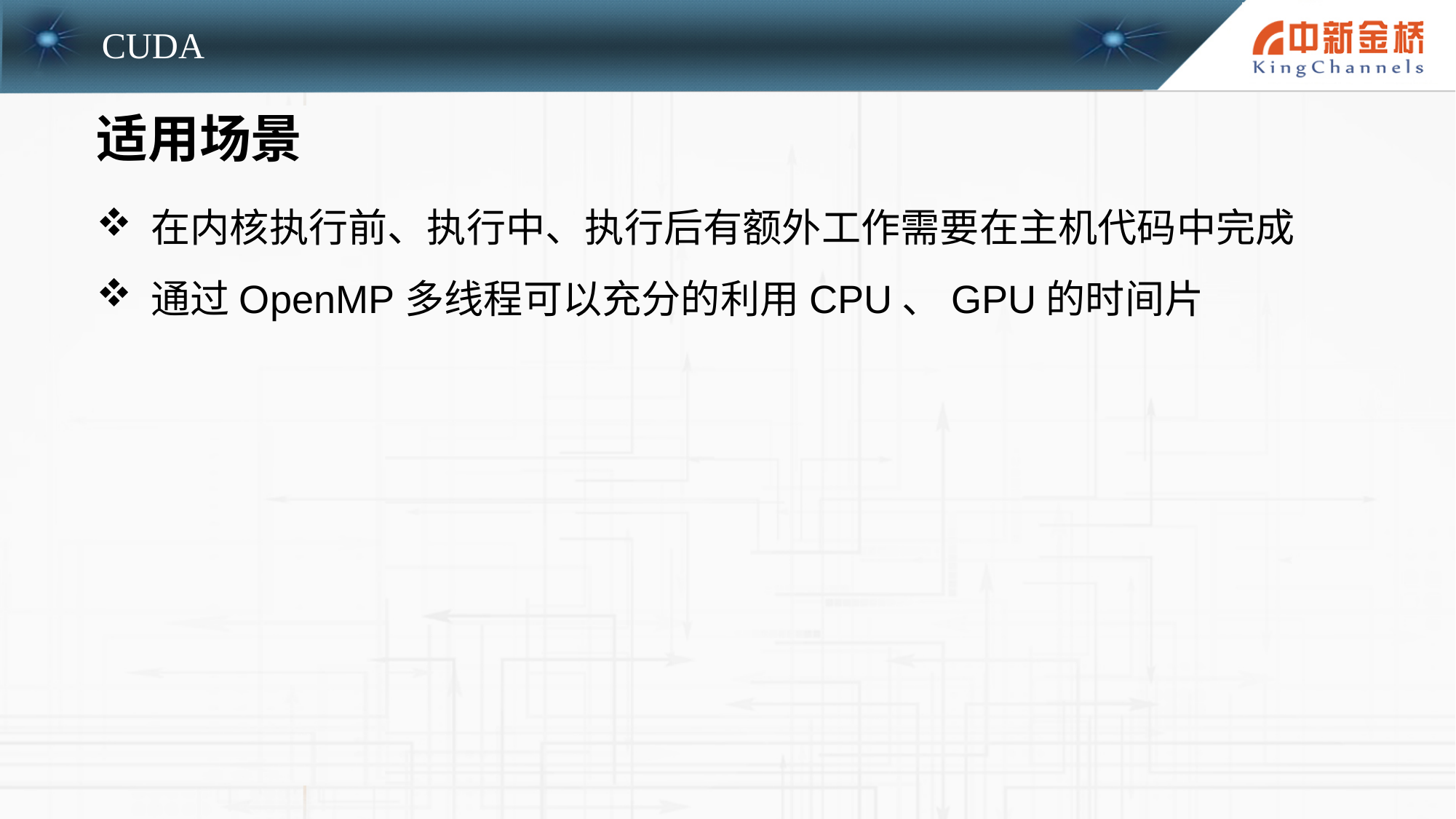

适用场景
在内核执行前、执行中、执行后有额外工作需要在主机代码中完成
通过OpenMP多线程可以充分的利用CPU、GPU的时间片